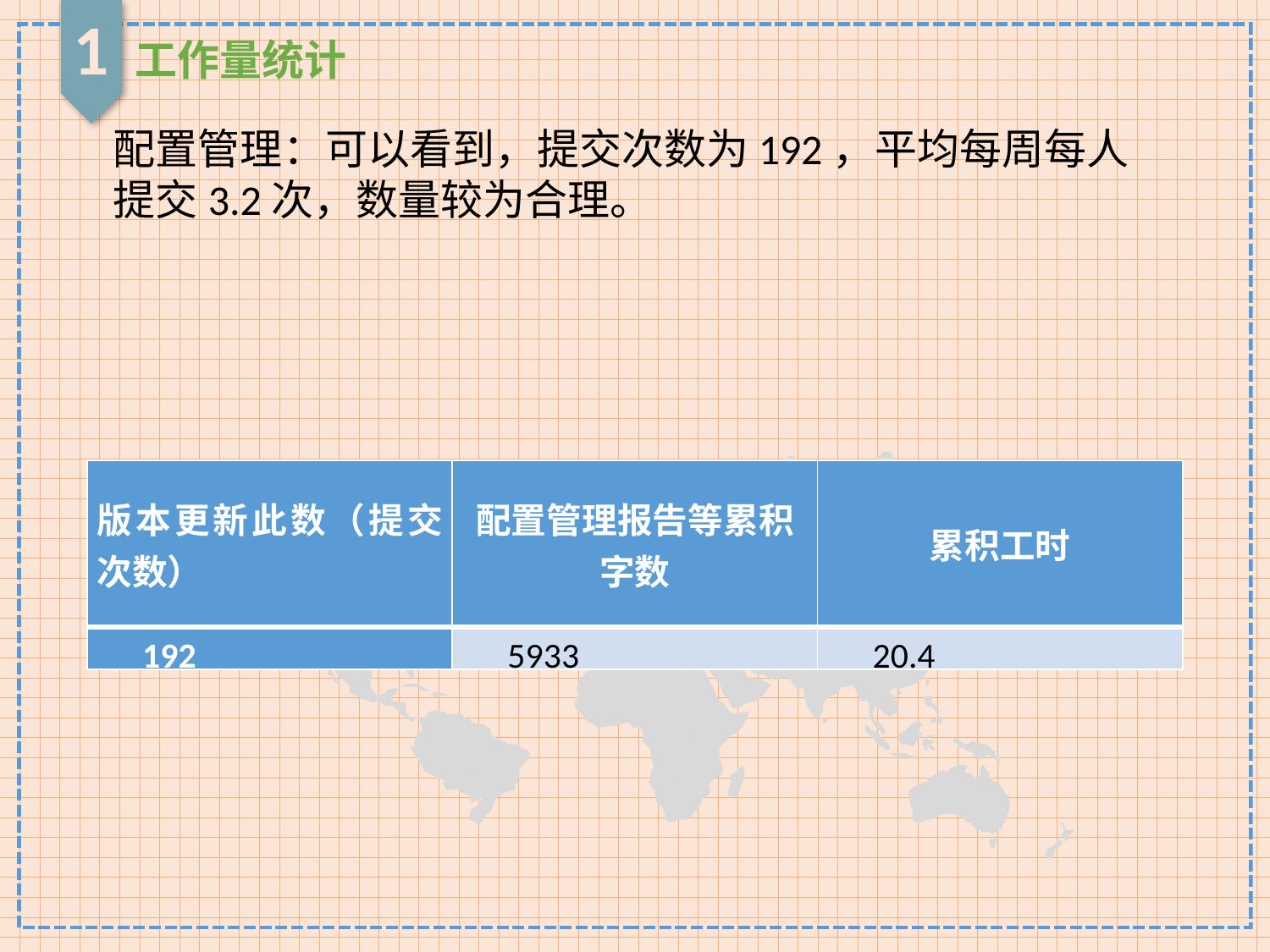

1
工作量统计
配置管理：可以看到，提交次数为192，平均每周每人提交3.2次，数量较为合理。

| 版本更新此数（提交次数） | 配置管理报告等累积字数 | 累积工时 |
| --- | --- | --- |
| 192 | 5933 | 20.4 |